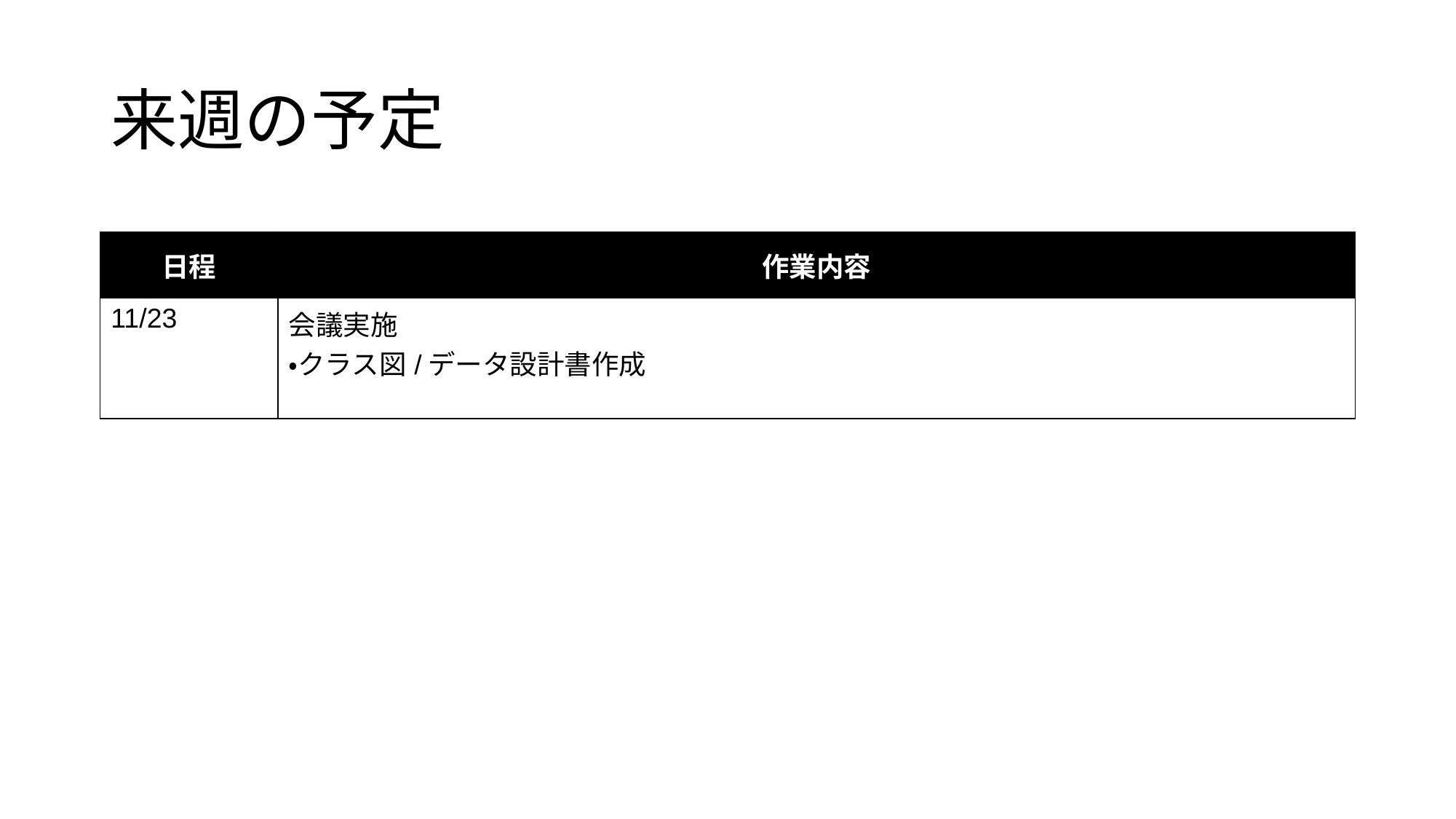

# 来週の予定
| 日程 | 作業内容 |
| --- | --- |
| 11/23 | 会議実施 ・クラス図/データ設計書作成 |